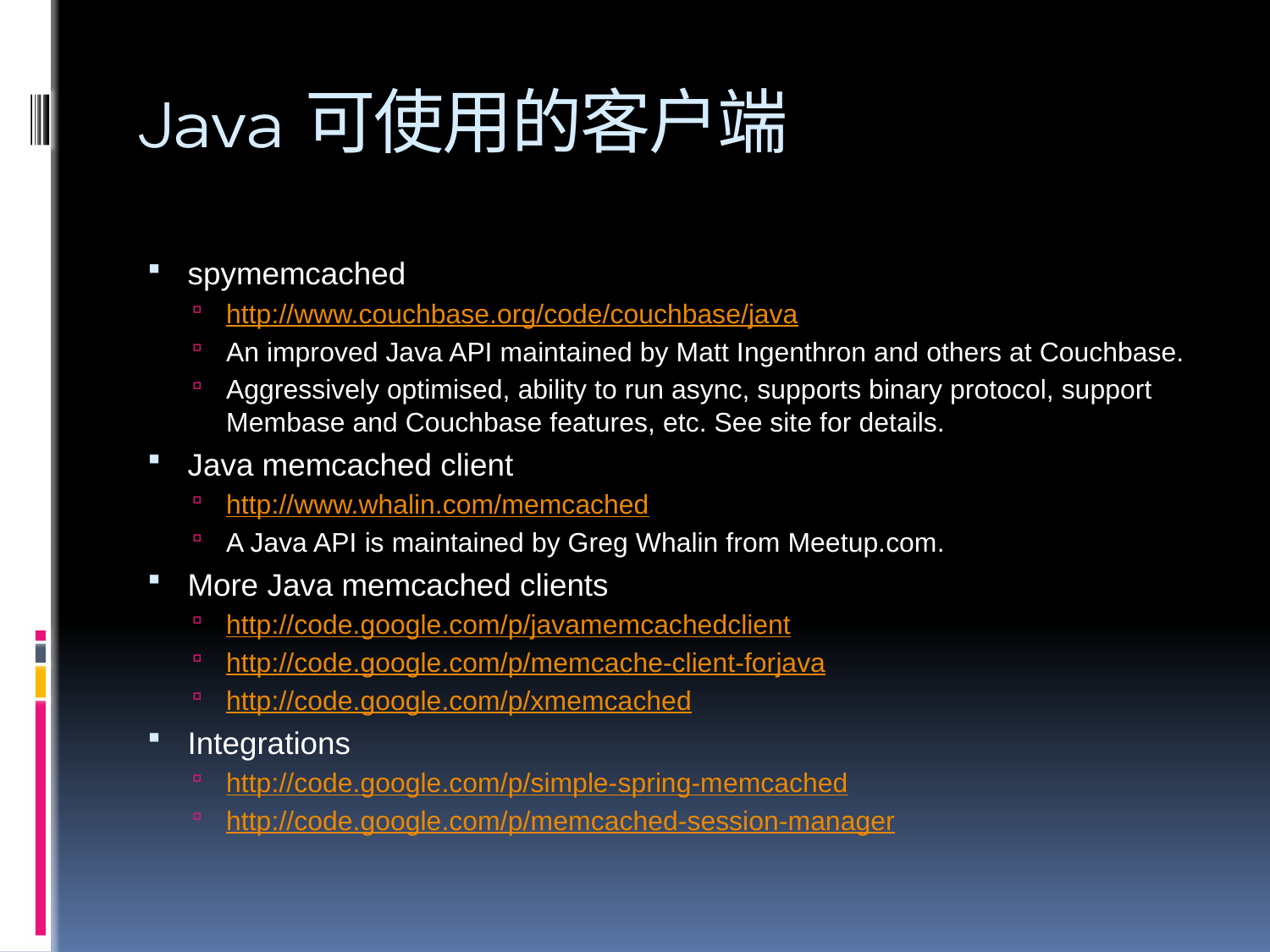

# Java可使用的客户端
spymemcached
http://www.couchbase.org/code/couchbase/java
An improved Java API maintained by Matt Ingenthron and others at Couchbase.
Aggressively optimised, ability to run async, supports binary protocol, support Membase and Couchbase features, etc. See site for details.
Java memcached client
http://www.whalin.com/memcached
A Java API is maintained by Greg Whalin from Meetup.com.
More Java memcached clients
http://code.google.com/p/javamemcachedclient
http://code.google.com/p/memcache-client-forjava
http://code.google.com/p/xmemcached
Integrations
http://code.google.com/p/simple-spring-memcached
http://code.google.com/p/memcached-session-manager